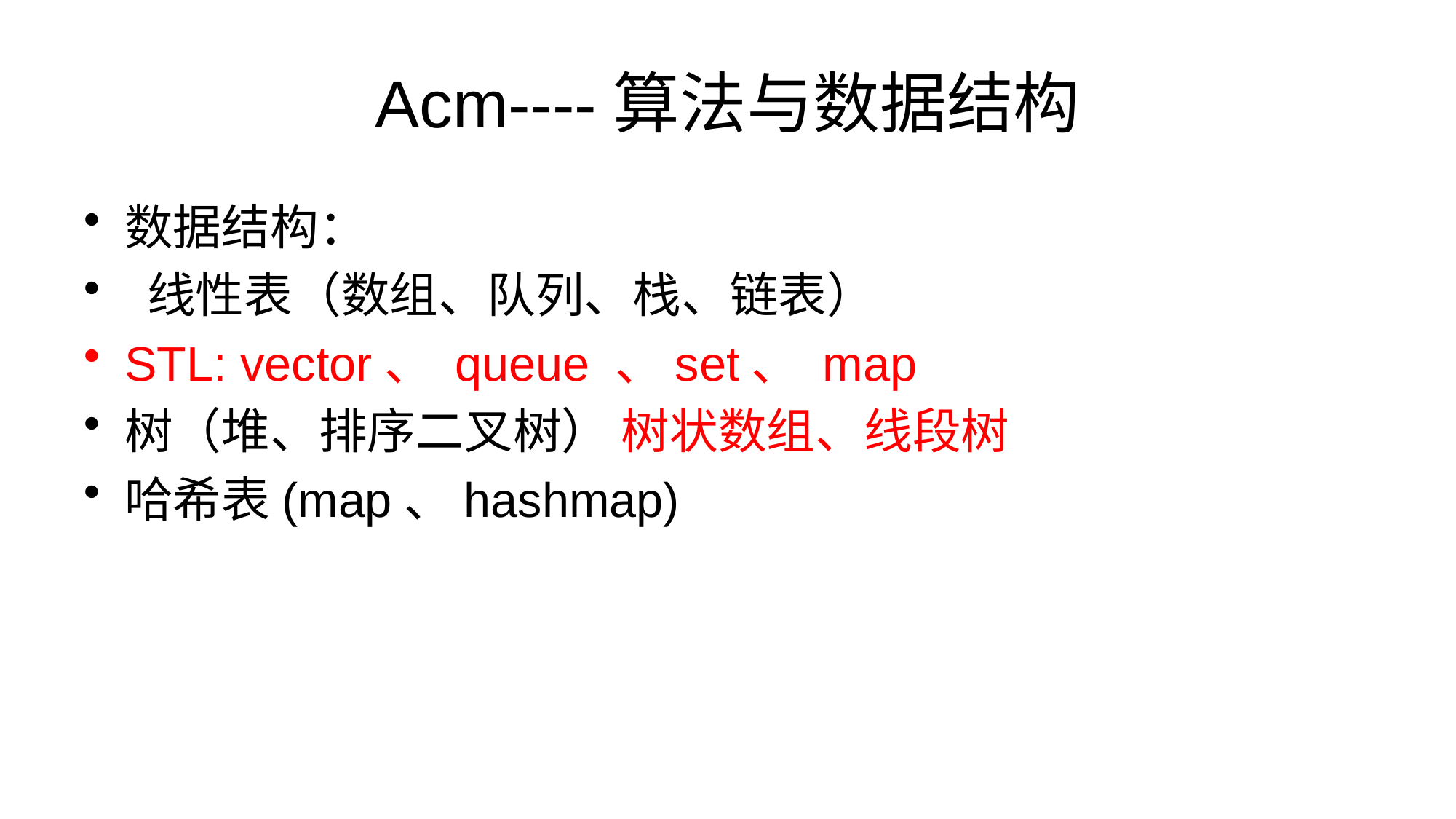

# Acm----算法与数据结构
数据结构：
 线性表（数组、队列、栈、链表）
STL: vector、 queue 、set、 map
树（堆、排序二叉树） 树状数组、线段树
哈希表(map、hashmap)